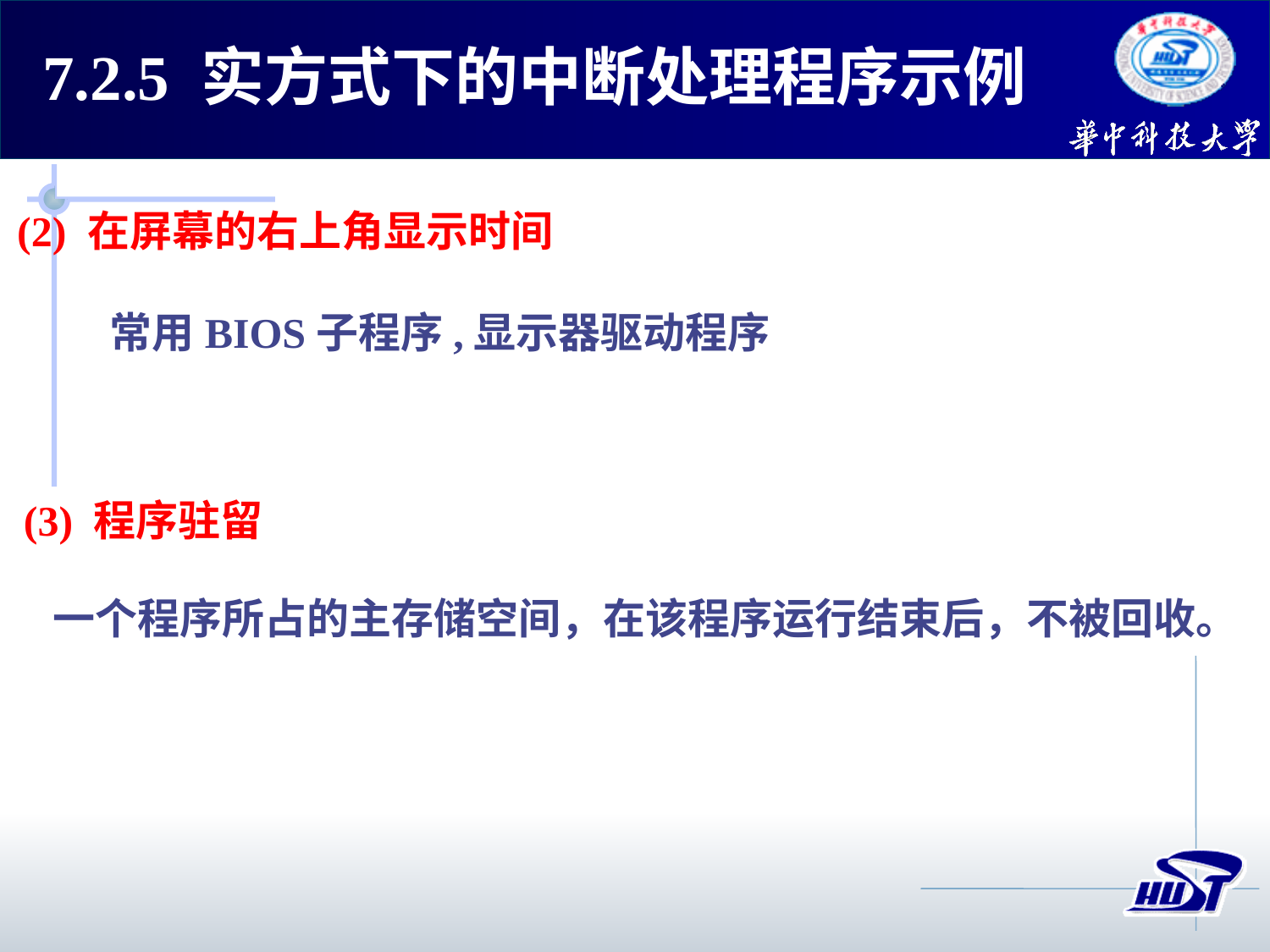

7.2.5 实方式下的中断处理程序示例
(2) 在屏幕的右上角显示时间
常用BIOS子程序,显示器驱动程序

(3) 程序驻留

  一个程序所占的主存储空间，在该程序运行结束后，不被回收。